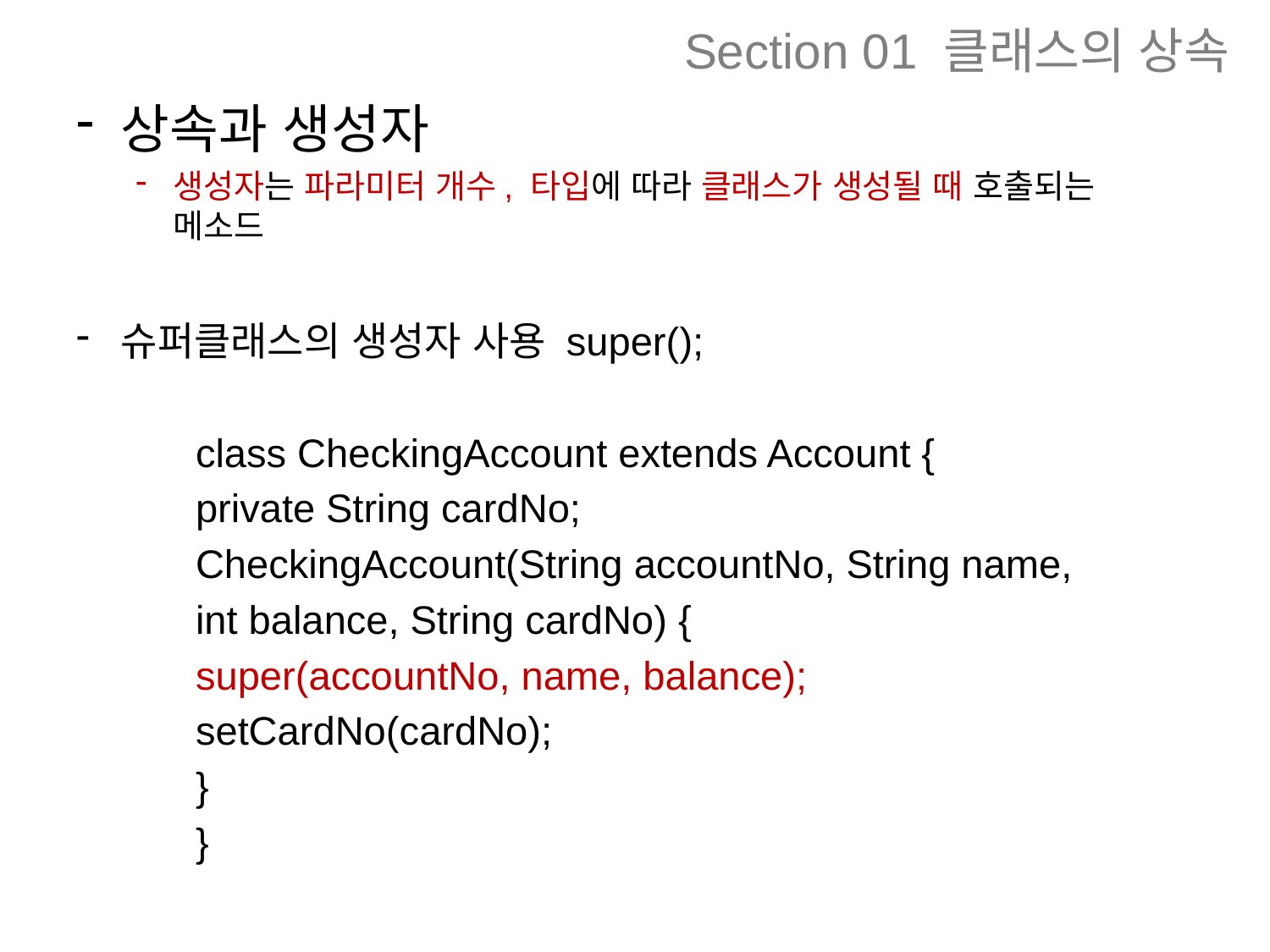

# Section 01 클래스의 상속
상속과 생성자
생성자는 파라미터 개수, 타입에 따라 클래스가 생성될 때 호출되는 메소드

슈퍼클래스의 생성자 사용 super();

	class CheckingAccount extends Account {
		private String cardNo;
		CheckingAccount(String accountNo, String name,
							int balance, String cardNo) {
		super(accountNo, name, balance);
		setCardNo(cardNo);
		}
	}